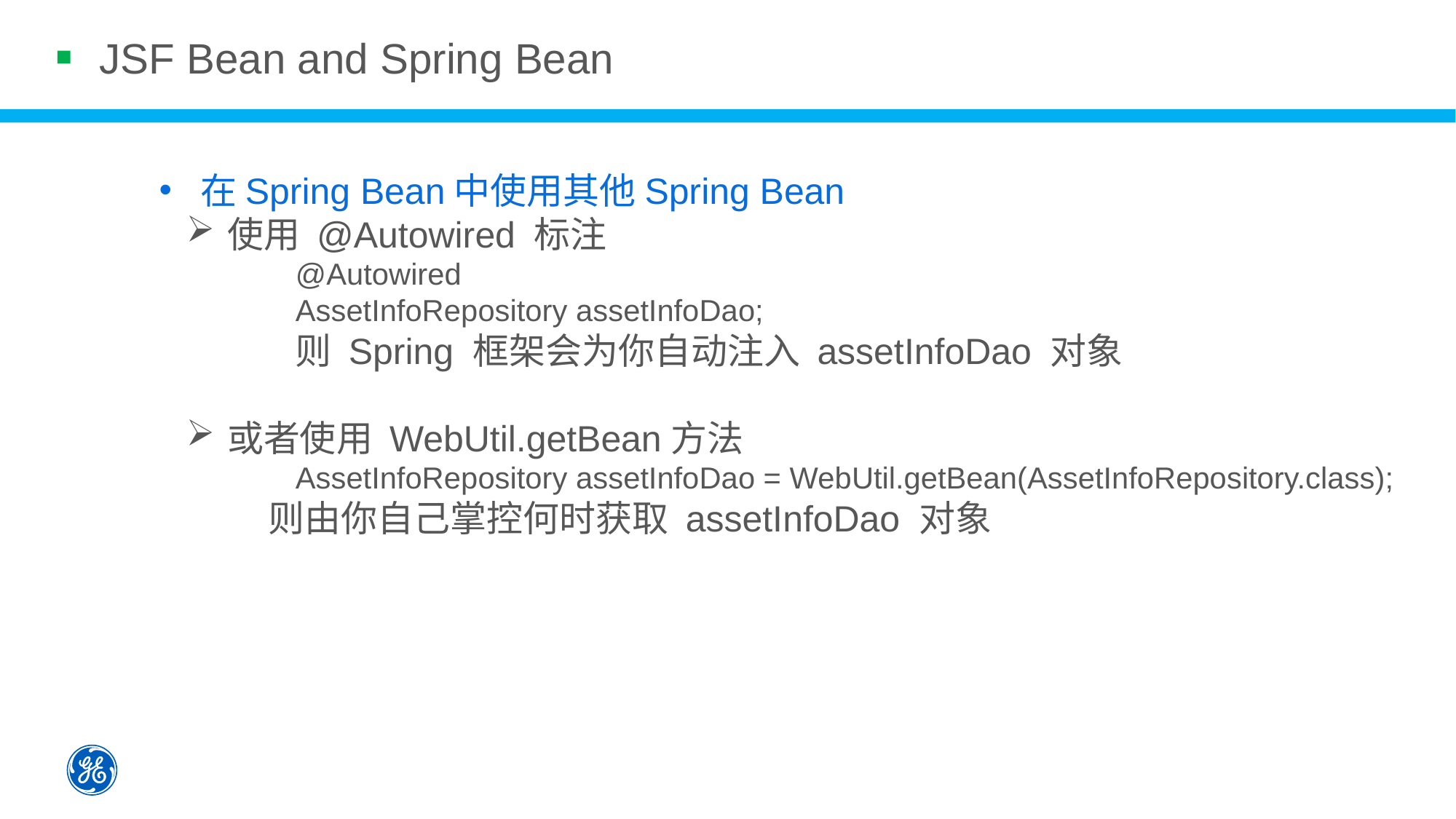

JSF Bean and Spring Bean

在Spring Bean中使用其他Spring Bean
使用 @Autowired 标注
@Autowired
AssetInfoRepository assetInfoDao;
	则 Spring 框架会为你自动注入 assetInfoDao 对象

或者使用 WebUtil.getBean方法
AssetInfoRepository assetInfoDao = WebUtil.getBean(AssetInfoRepository.class);
	则由你自己掌控何时获取 assetInfoDao 对象